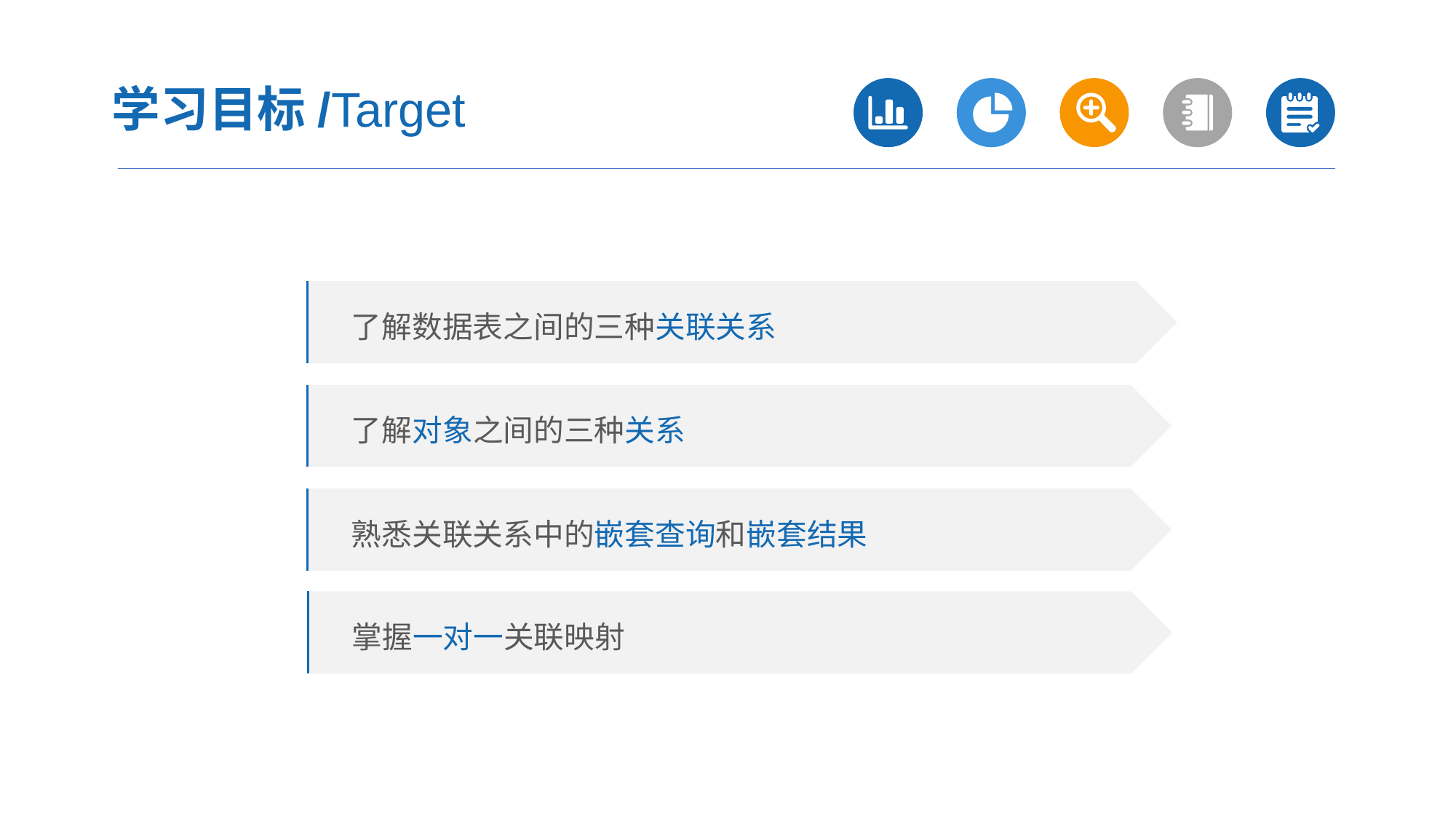

学习目标/Target
    了解数据表之间的三种关联关系

    了解对象之间的三种关系

    熟悉关联关系中的嵌套查询和嵌套结果

    掌握一对一关联映射